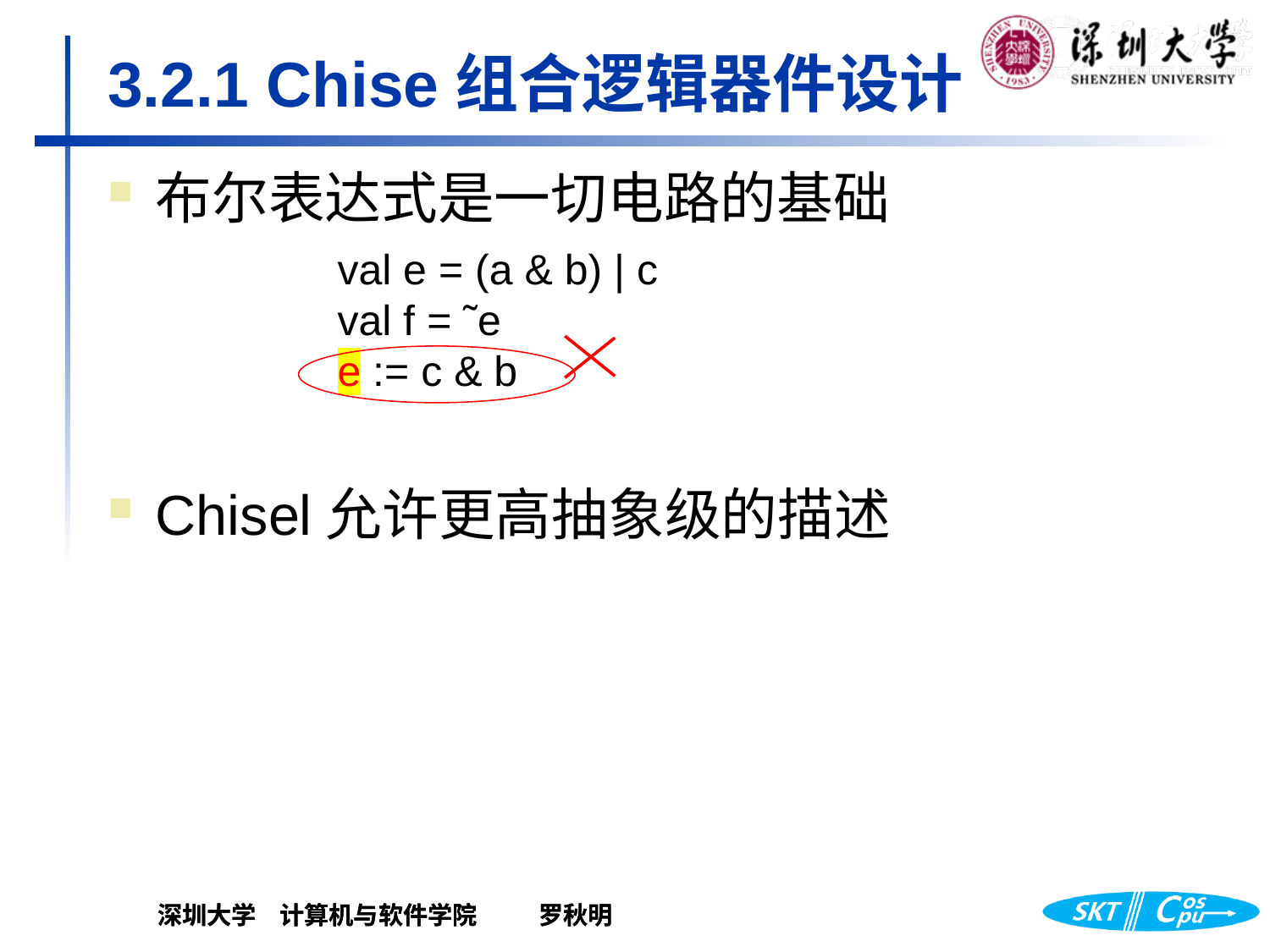

# 3.2.1 Chise组合逻辑器件设计
布尔表达式是一切电路的基础

Chisel允许更高抽象级的描述

val e = (a & b) | c
val f = ˜e
e := c & b